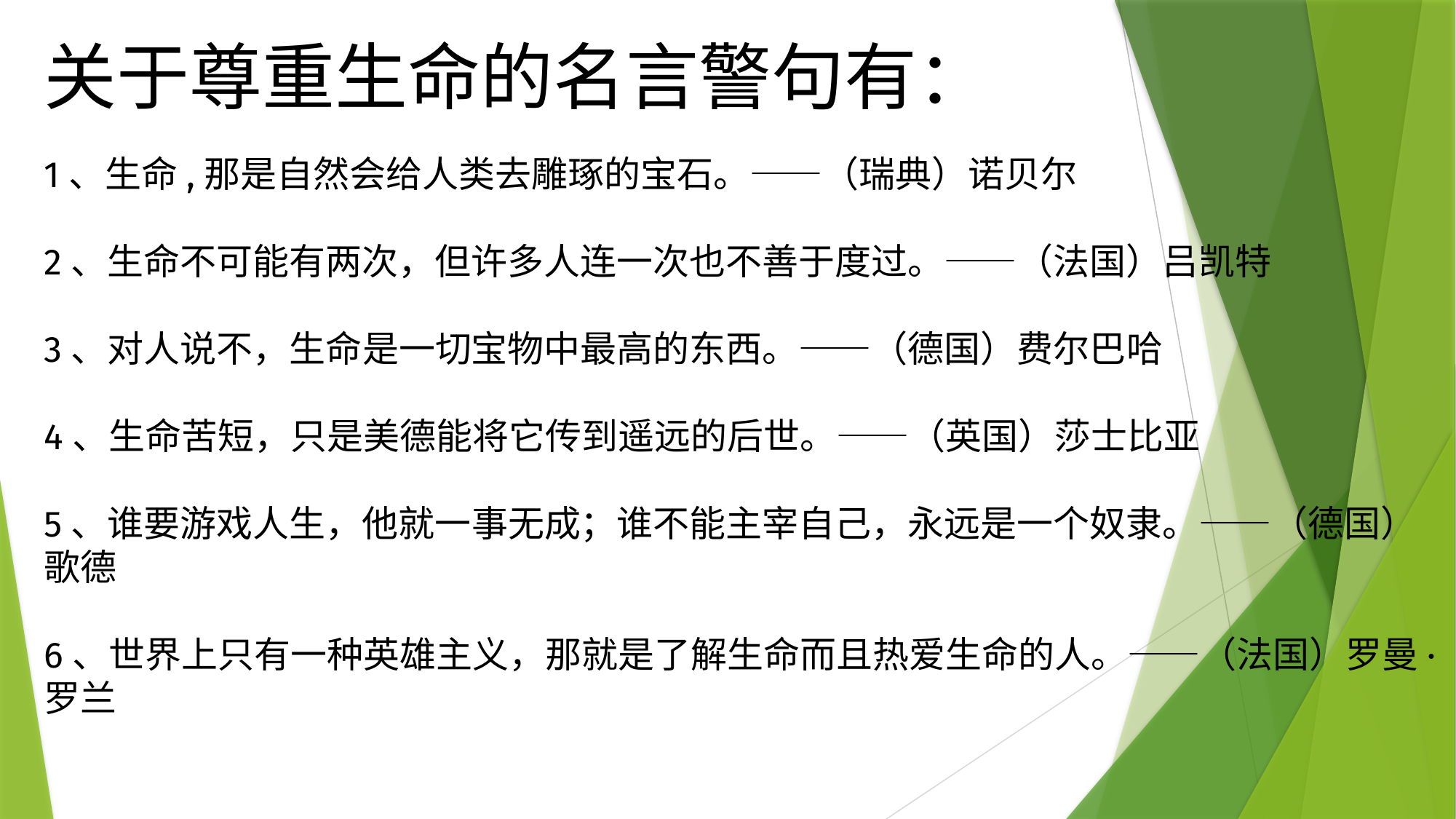

关于尊重生命的名言警句有：
1、生命,那是自然会给人类去雕琢的宝石。——（瑞典）诺贝尔
2、生命不可能有两次，但许多人连一次也不善于度过。——（法国）吕凯特
3、对人说不，生命是一切宝物中最高的东西。——（德国）费尔巴哈
4、生命苦短，只是美德能将它传到遥远的后世。——（英国）莎士比亚
5、谁要游戏人生，他就一事无成；谁不能主宰自己，永远是一个奴隶。——（德国）歌德
6、世界上只有一种英雄主义，那就是了解生命而且热爱生命的人。——（法国）罗曼·罗兰